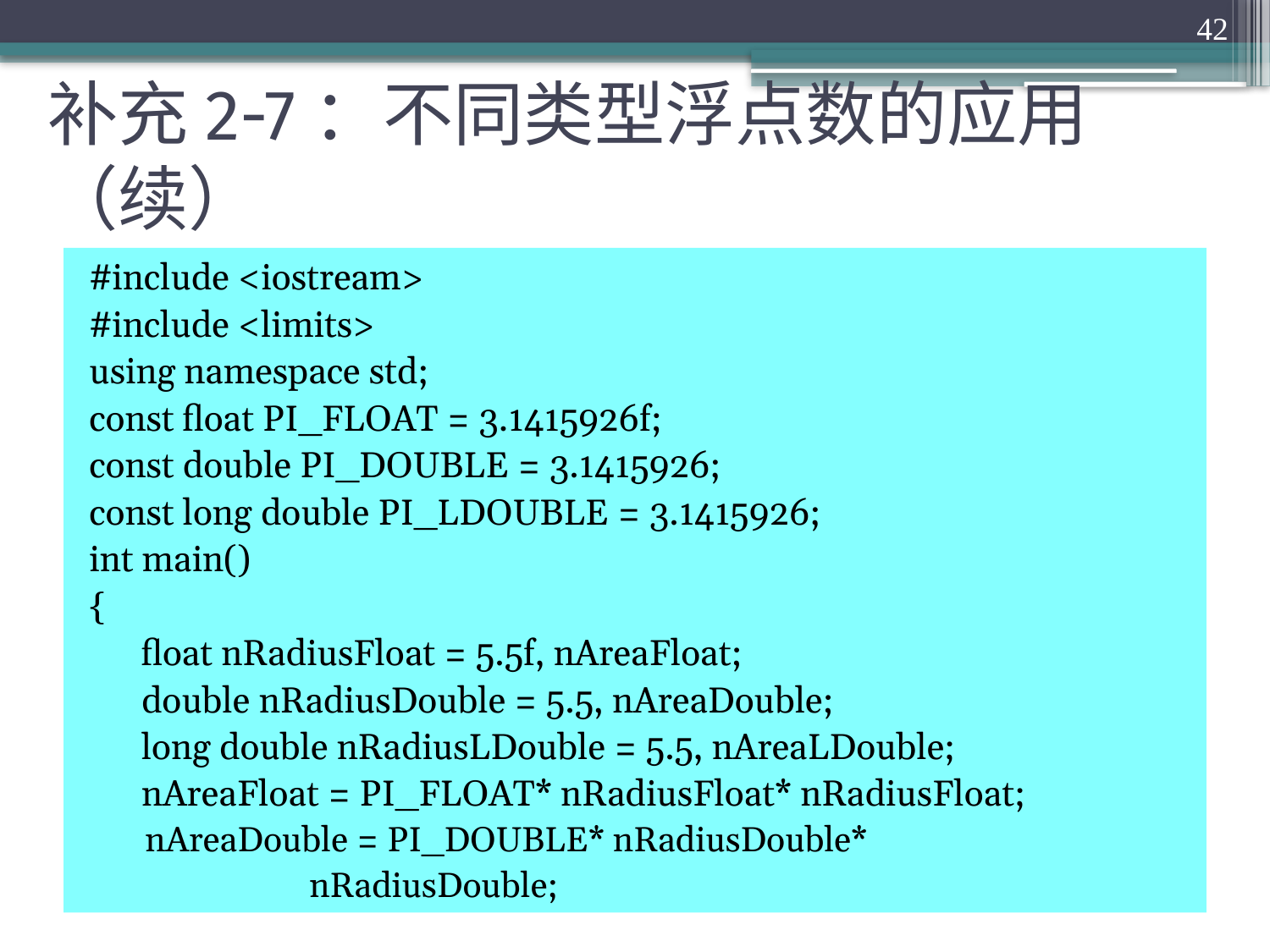

42
# 补充2-7：不同类型浮点数的应用（续）
#include <iostream>
#include <limits>
using namespace std;
const float PI_FLOAT = 3.1415926f;
const double PI_DOUBLE = 3.1415926;
const long double PI_LDOUBLE = 3.1415926;
int main()
{
  float nRadiusFloat = 5.5f, nAreaFloat;
  double nRadiusDouble = 5.5, nAreaDouble;
  long double nRadiusLDouble = 5.5, nAreaLDouble;
  nAreaFloat = PI_FLOAT* nRadiusFloat* nRadiusFloat;
	   nAreaDouble = PI_DOUBLE* nRadiusDouble*
                          nRadiusDouble;